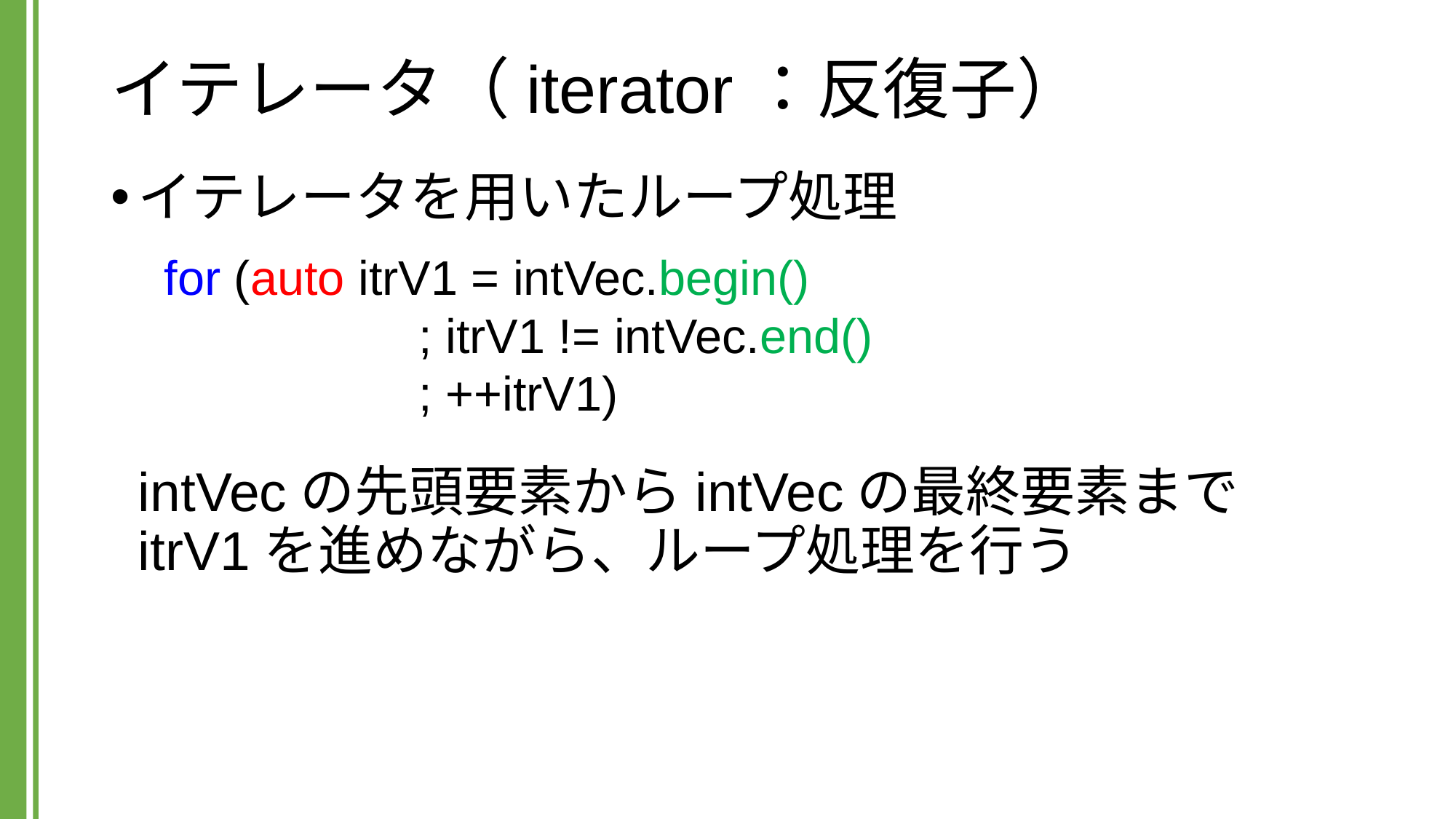

# イテレータ（iterator：反復子）
イテレータを用いたループ処理
intVecの先頭要素からintVecの最終要素まで
itrV1を進めながら、ループ処理を行う
for (auto itrV1 = intVec.begin()
　　　　　; itrV1 != intVec.end()
　　　　　; ++itrV1)